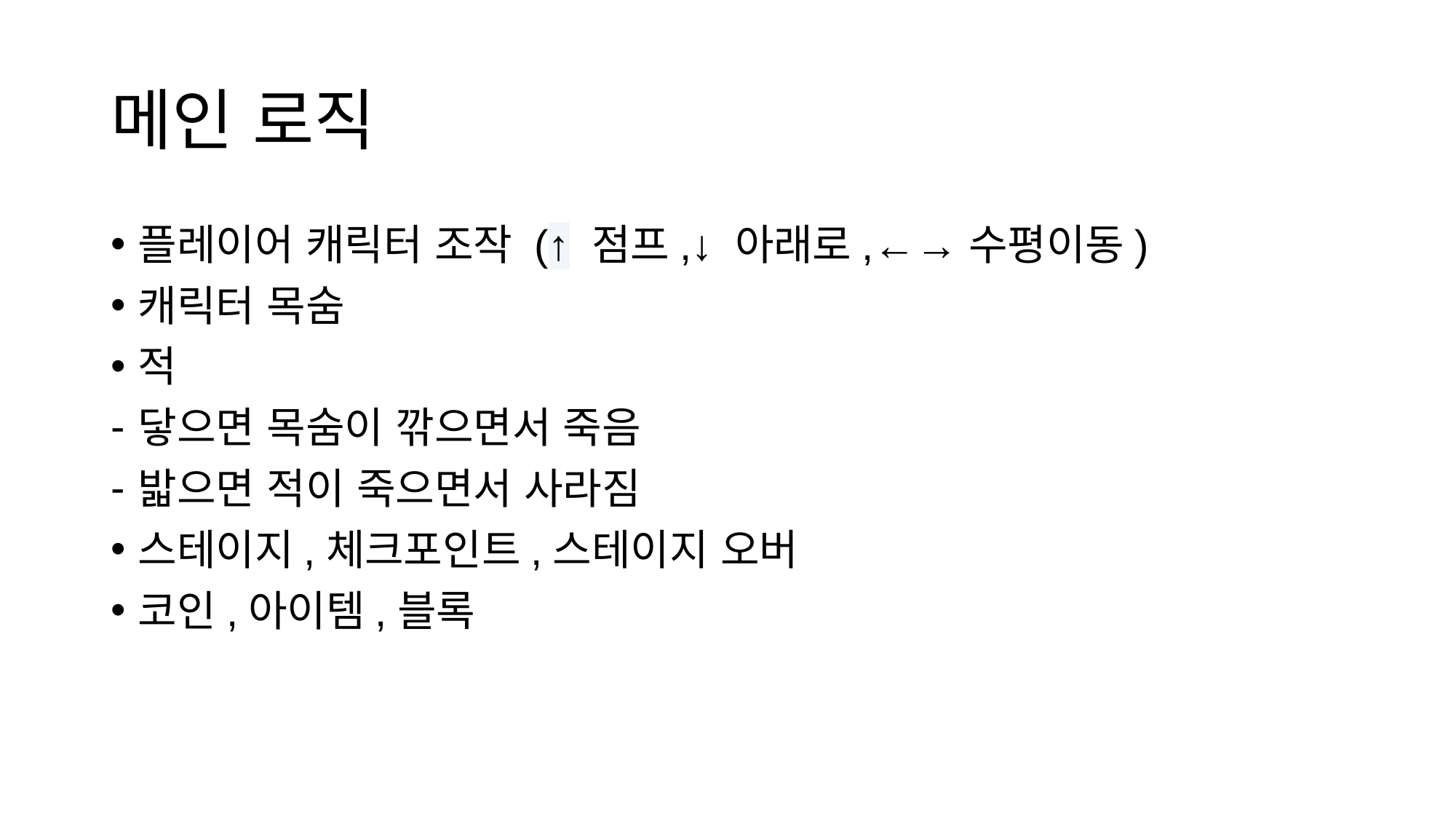

# 메인 로직
플레이어 캐릭터 조작 (↑ 점프,↓ 아래로,←→수평이동)
캐릭터 목숨
적
닿으면 목숨이 깎으면서 죽음
밟으면 적이 죽으면서 사라짐
스테이지,체크포인트,스테이지 오버
코인,아이템,블록